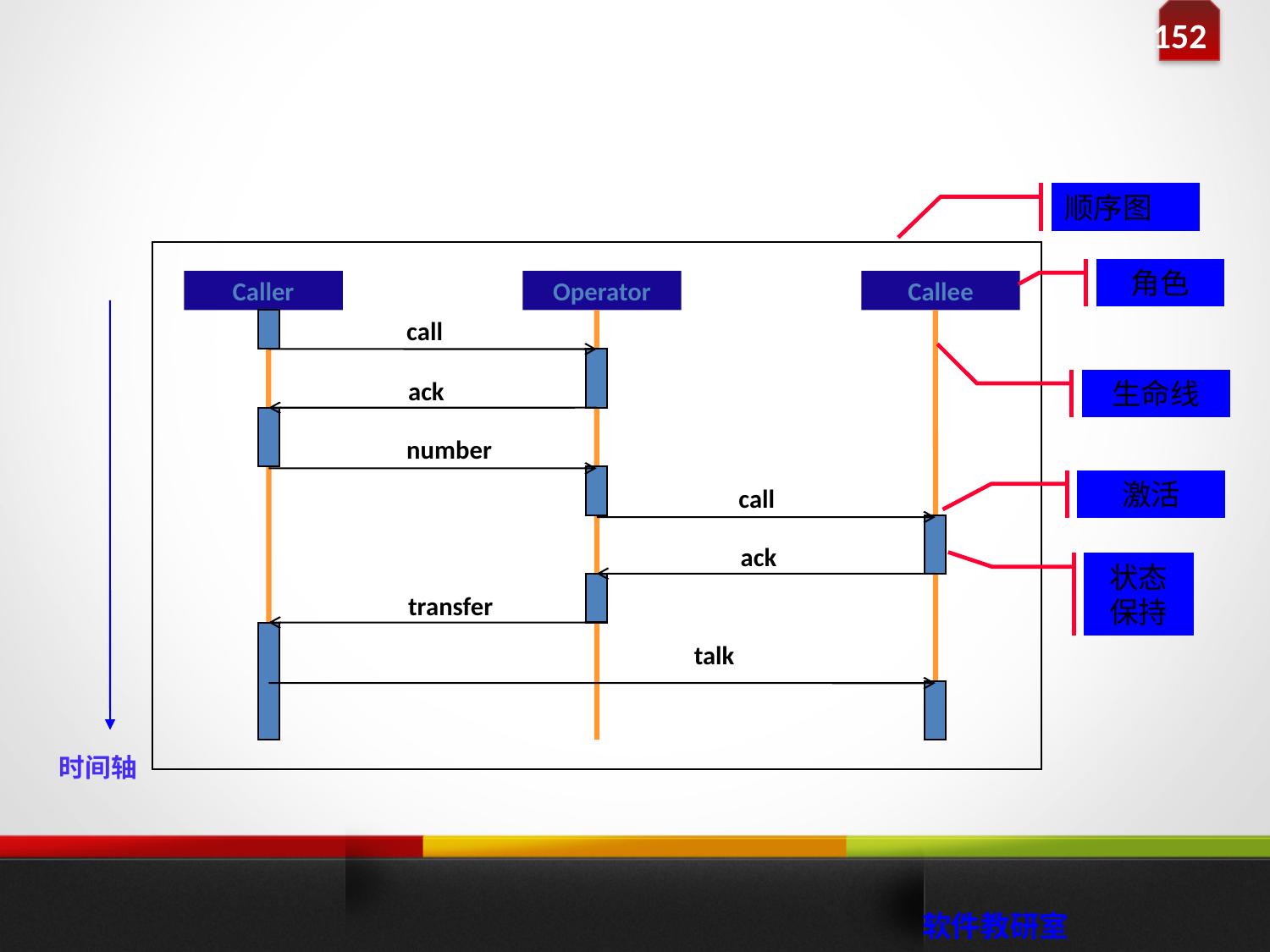

顺序图

角色
Caller
Operator
Callee

call

ack

生命线

number

激活
call

ack

状态保持

transfer

talk

时间轴
                                     软件教研室